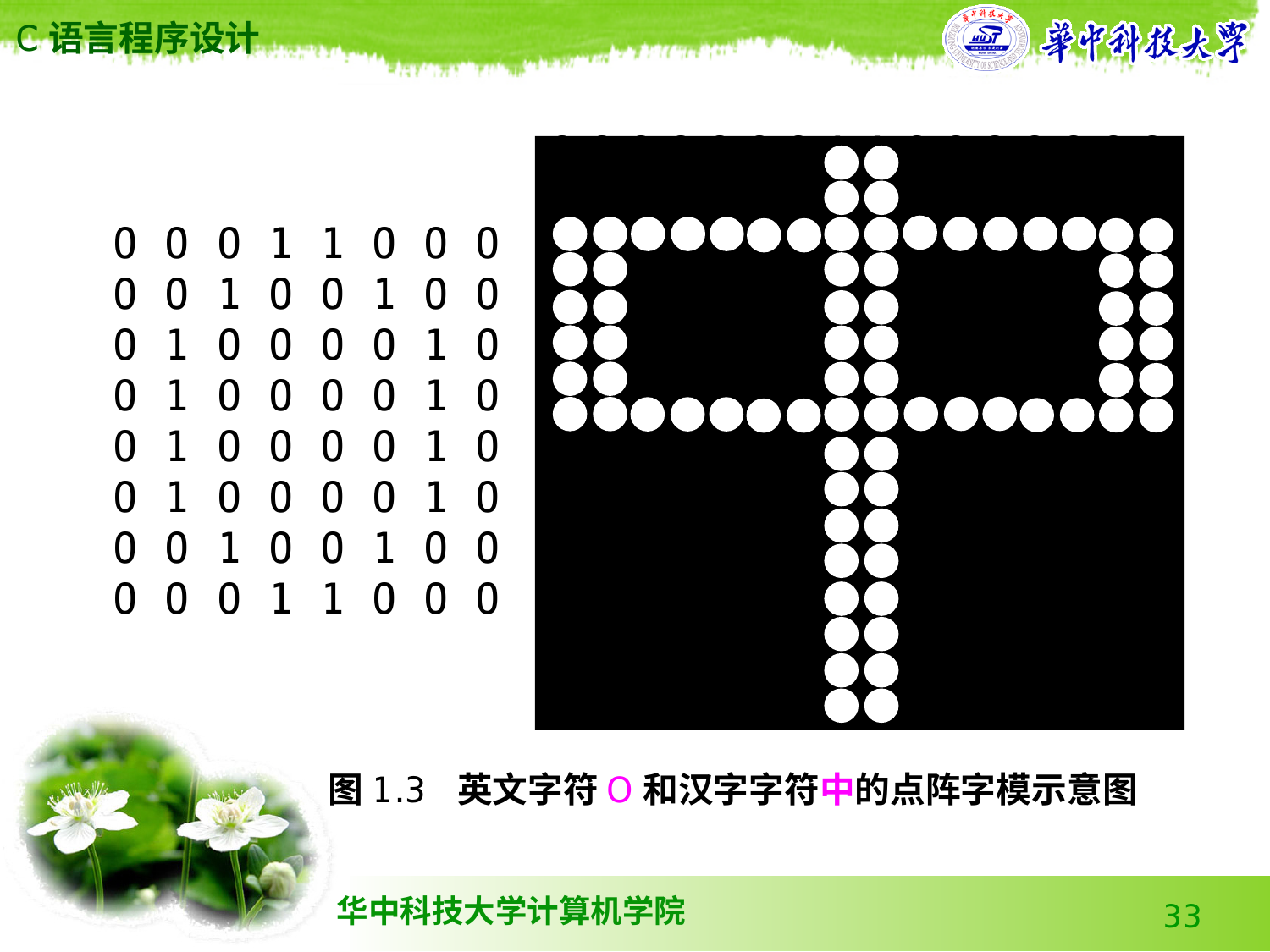

0 0 0 0 0 0 0 1 1 0 0 0 0 0 0 0
0 0 0 0 0 0 0 1 1 0 0 0 0 0 0 0
1 1 1 1 1 1 1 1 1 1 1 1 1 1 1 1
1 1 0 0 0 0 0 1 1 0 0 0 0 0 1 1
1 1 0 0 0 0 0 1 1 0 0 0 0 0 1 1
1 1 0 0 0 0 0 1 1 0 0 0 0 0 1 1
1 1 0 0 0 0 0 1 1 0 0 0 0 0 1 1
1 1 1 1 1 1 1 1 1 1 1 1 1 1 1 1
0 0 0 0 0 0 0 1 1 0 0 0 0 0 0 0
0 0 0 0 0 0 0 1 1 0 0 0 0 0 0 0
0 0 0 0 0 0 0 1 1 0 0 0 0 0 0 0
0 0 0 0 0 0 0 1 1 0 0 0 0 0 0 0
0 0 0 0 0 0 0 1 1 0 0 0 0 0 0 0
0 0 0 0 0 0 0 1 1 0 0 0 0 0 0 0
0 0 0 0 0 0 0 1 1 0 0 0 0 0 0 0
0 0 0 0 0 0 0 0 1 0 0 0 0 0 0 0

0 0 0 0 0 0 0 1 1 0 0 0 0 0 0 0
0 0 0 0 0 0 0 1 1 0 0 0 0 0 0 0
1 1 1 1 1 1 1 1 1 1 1 1 1 1 1 1
1 1 0 0 0 0 0 1 1 0 0 0 0 0 1 1
1 1 0 0 0 0 0 1 1 0 0 0 0 0 1 1
1 1 0 0 0 0 0 1 1 0 0 0 0 0 1 1
1 1 0 0 0 0 0 1 1 0 0 0 0 0 1 1
1 1 1 1 1 1 1 1 1 1 1 1 1 1 1 1
0 0 0 0 0 0 0 1 1 0 0 0 0 0 0 0
0 0 0 0 0 0 0 1 1 0 0 0 0 0 0 0
0 0 0 0 0 0 0 1 1 0 0 0 0 0 0 0
0 0 0 0 0 0 0 1 1 0 0 0 0 0 0 0
0 0 0 0 0 0 0 1 1 0 0 0 0 0 0 0
0 0 0 0 0 0 0 1 1 0 0 0 0 0 0 0
0 0 0 0 0 0 0 1 1 0 0 0 0 0 0 0
0 0 0 0 0 0 0 0 1 0 0 0 0 0 0 0

0  0  0  1  1  0  0  0
0  0  1  0  0  1  0  0
0  1  0  0  0  0  1  0
0  1  0  0  0  0  1  0
0  1  0  0  0  0  1  0
0  1  0  0  0  0  1  0
0  0  1  0  0  1  0  0
0  0  0  1  1  0  0  0
0  0  0  1  1  0  0  0
0  0  1  0  0  1  0  0
0  1  0  0  0  0  1  0
0  1  0  0  0  0  1  0
0  1  0  0  0  0  1  0
0  1  0  0  0  0  1  0
0  0  1  0  0  1  0  0
0  0  0  1  1  0  0  0

图1.3  英文字符O和汉字字符中的点阵字模示意图
33